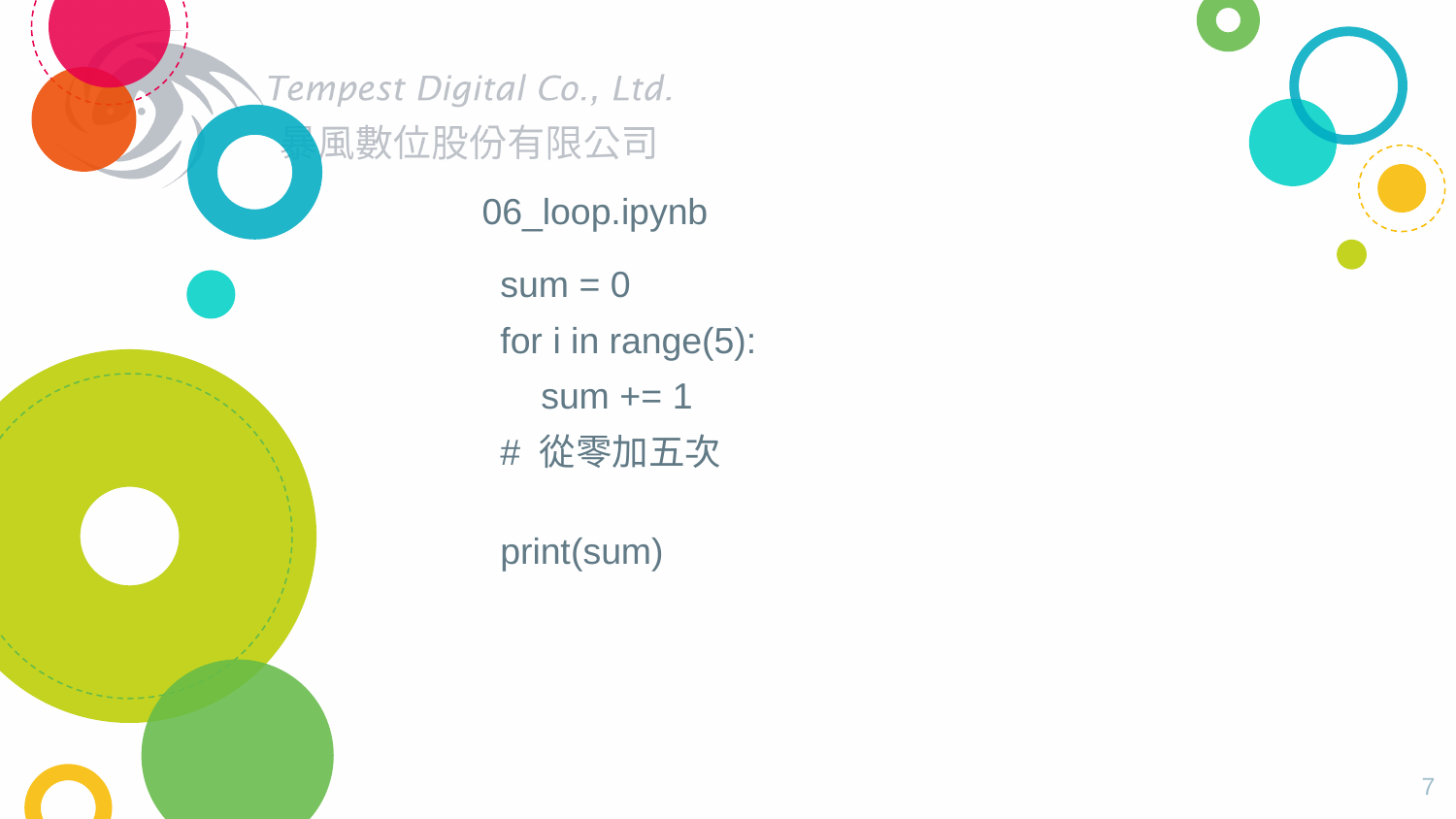

# 06_loop.ipynb
sum = 0
for i in range(5):
    sum += 1
# 從零加五次
print(sum)
7